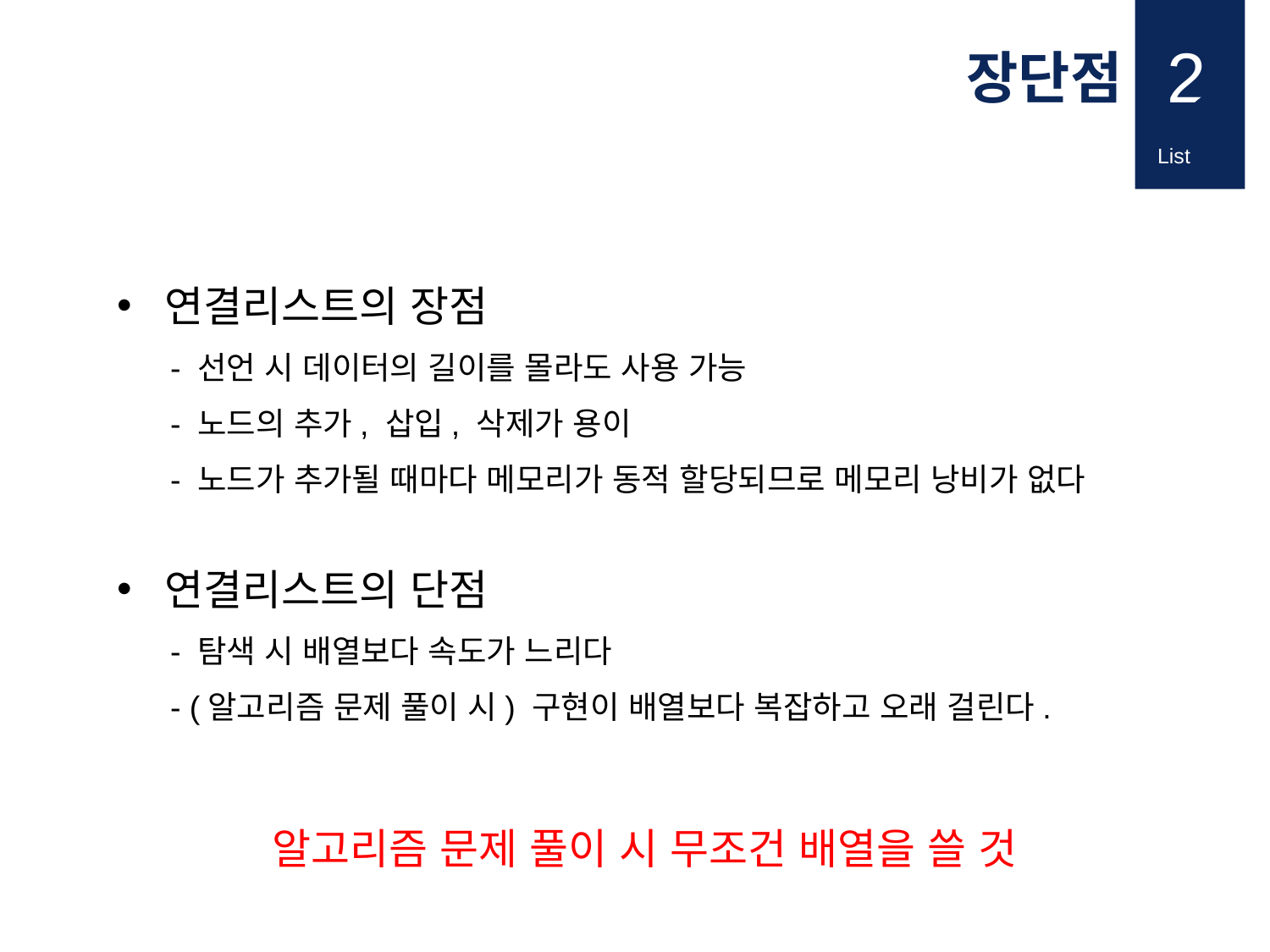

2

장단점
List
연결리스트의 장점
      - 선언 시 데이터의 길이를 몰라도 사용 가능
      - 노드의 추가, 삽입, 삭제가 용이
      - 노드가 추가될 때마다 메모리가 동적 할당되므로 메모리 낭비가 없다
연결리스트의 단점
      - 탐색 시 배열보다 속도가 느리다
      - (알고리즘 문제 풀이 시) 구현이 배열보다 복잡하고 오래 걸린다.
알고리즘 문제 풀이 시 무조건 배열을 쓸 것